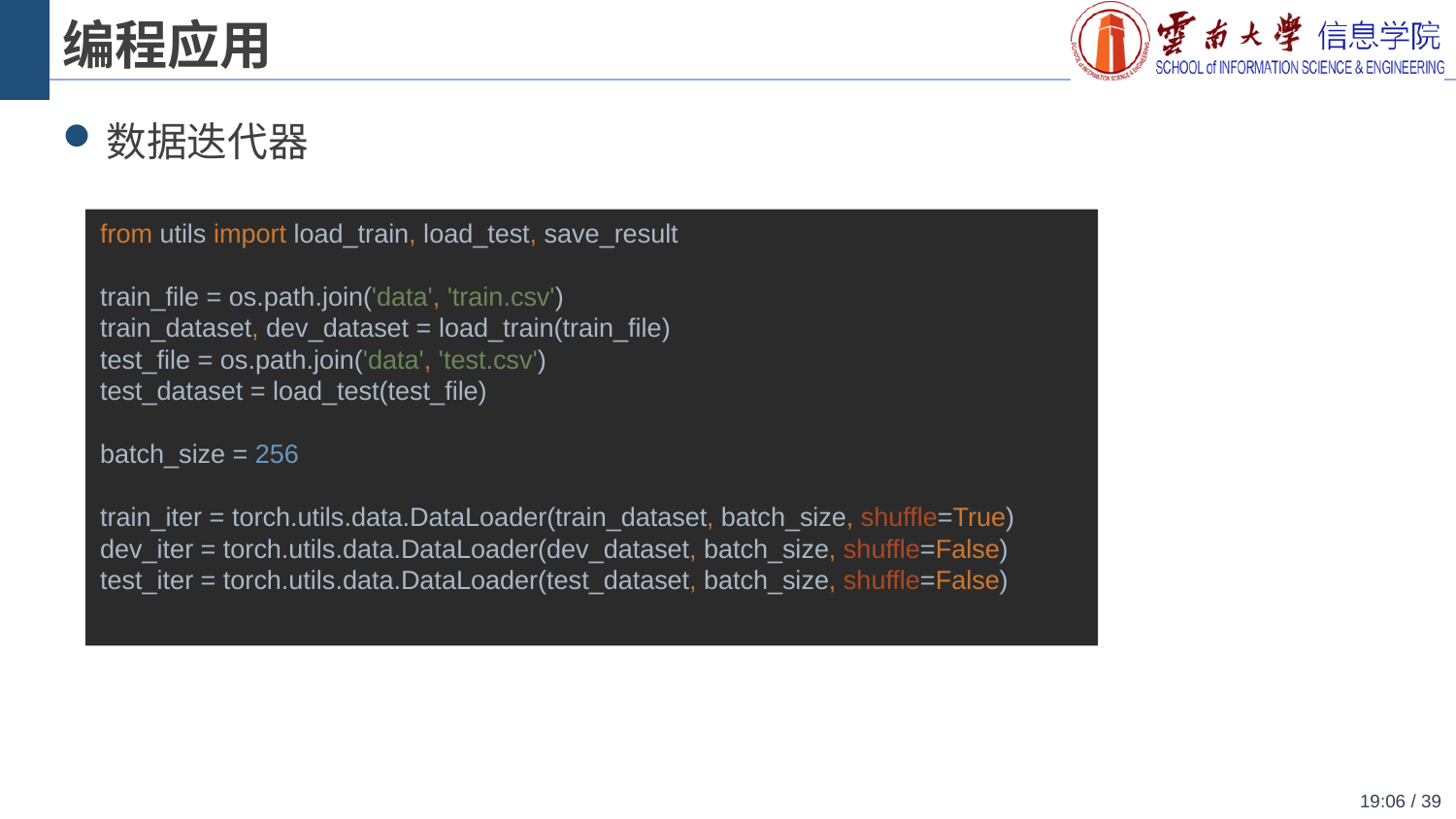

# 编程应用
数据迭代器
from utils import load_train, load_test, save_result
train_file = os.path.join('data', 'train.csv')
train_dataset, dev_dataset = load_train(train_file)
test_file = os.path.join('data', 'test.csv')
test_dataset = load_test(test_file)
batch_size = 256
train_iter = torch.utils.data.DataLoader(train_dataset, batch_size, shuffle=True)
dev_iter = torch.utils.data.DataLoader(dev_dataset, batch_size, shuffle=False)
test_iter = torch.utils.data.DataLoader(test_dataset, batch_size, shuffle=False)